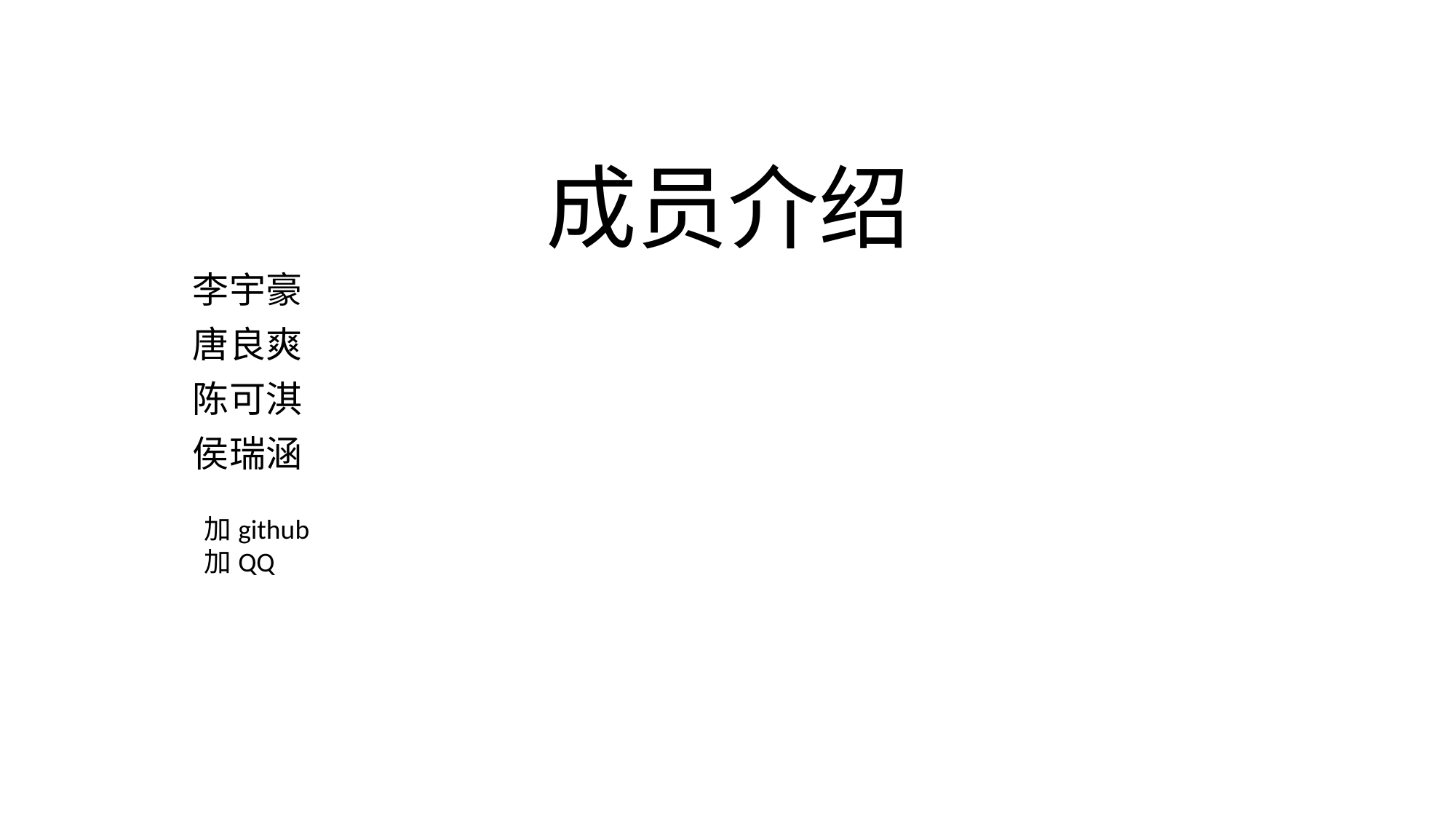

# 成员介绍
李宇豪
唐良爽
陈可淇
侯瑞涵
加github
加QQ